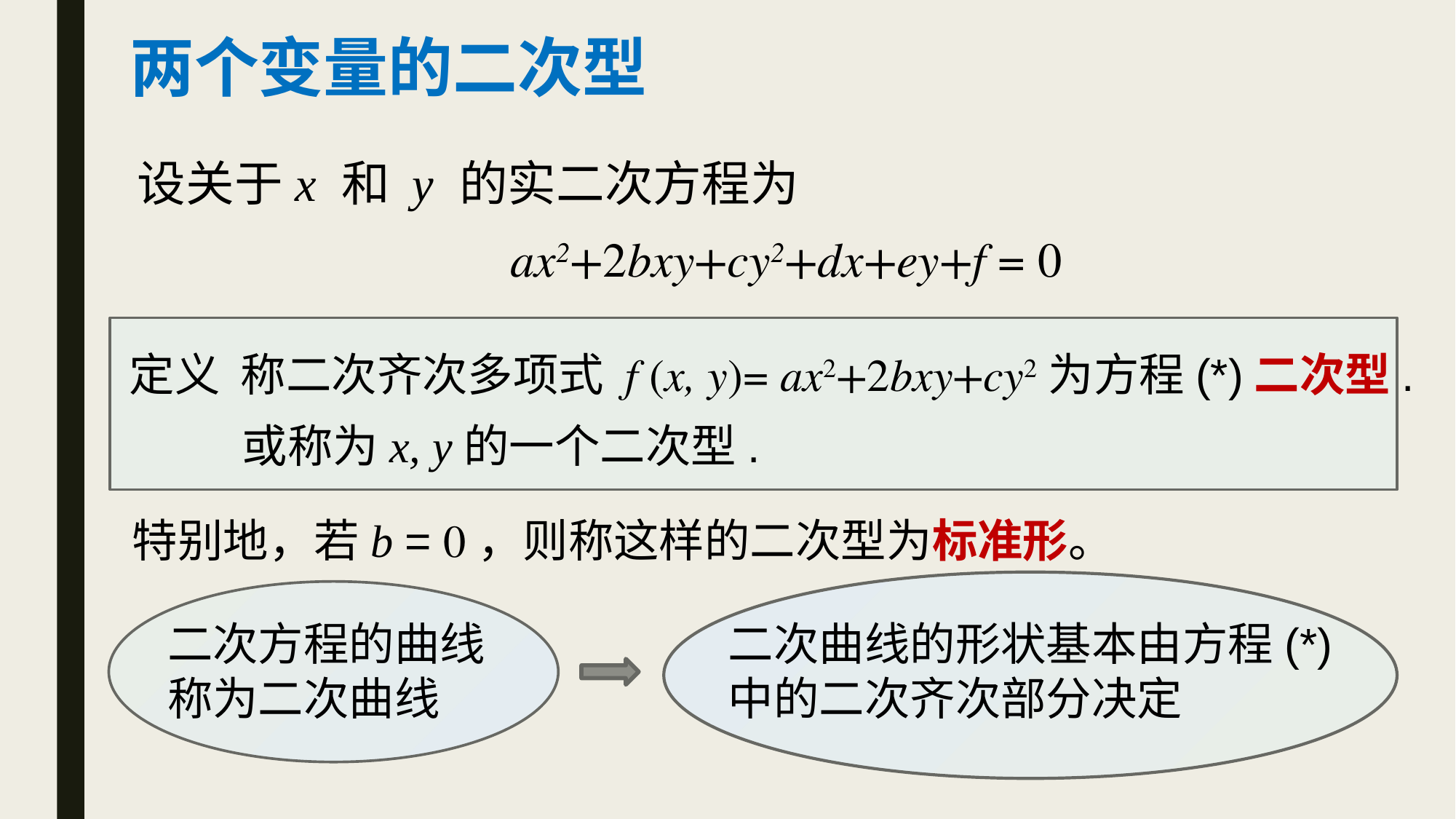

# 两个变量的二次型
设关于x 和 y 的实二次方程为
                            ax2+2bxy+cy2+dx+ey+f = 0                         (*)

定义  称二次齐次多项式 f (x, y)= ax2+2bxy+cy2为方程(*)二次型.
          或称为x, y的一个二次型.
特别地，若b = 0，则称这样的二次型为标准形。

二次方程的曲线
称为二次曲线
二次曲线的形状基本由方程(*)
中的二次齐次部分决定